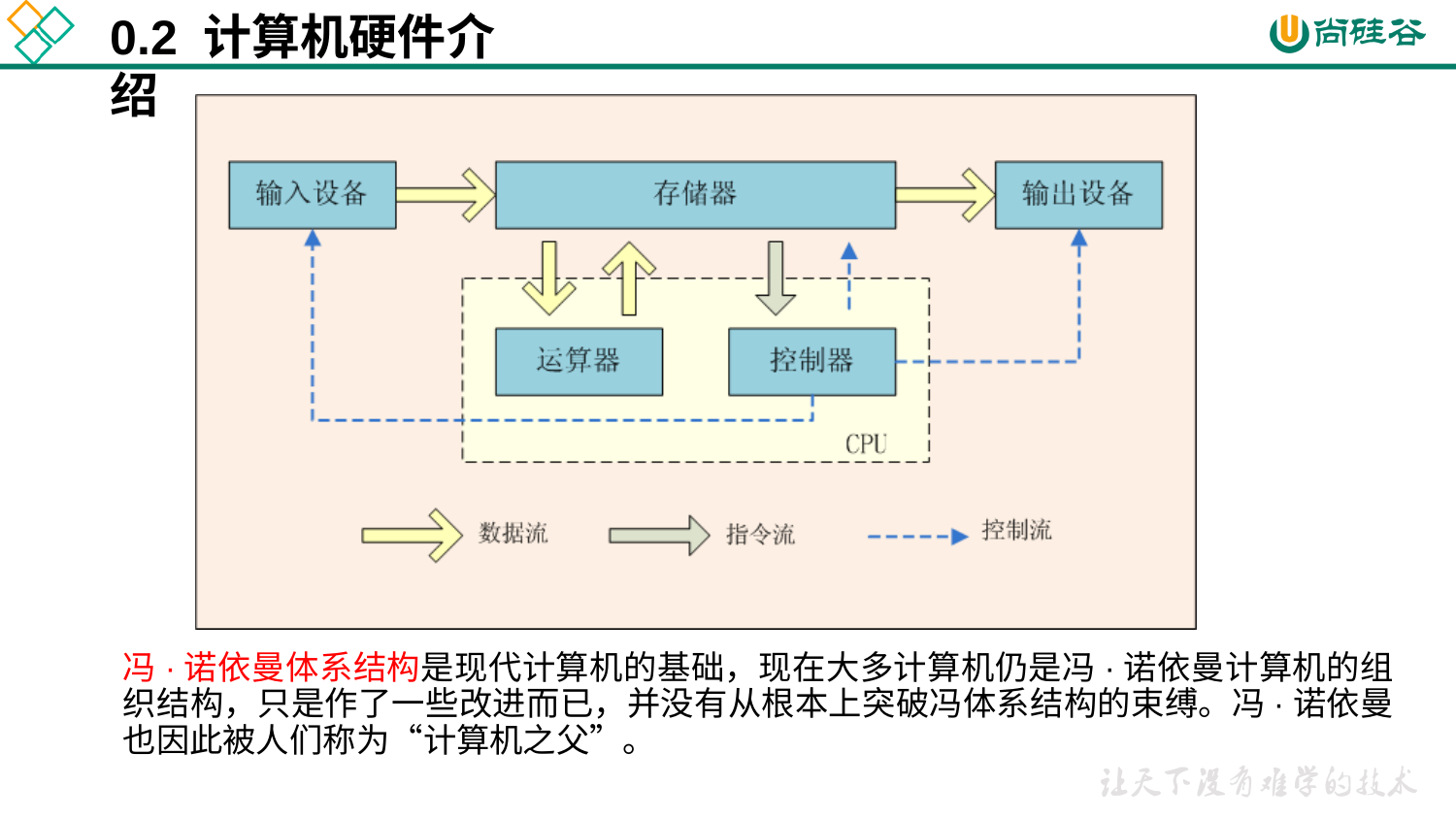

# 0.2 计算机硬件介绍

冯·诺依曼体系结构是现代计算机的基础，现在大多计算机仍是冯·诺依曼计算机的组 织结构，只是作了一些改进而已，并没有从根本上突破冯体系结构的束缚。冯·诺依曼 也因此被人们称为“计算机之父”。